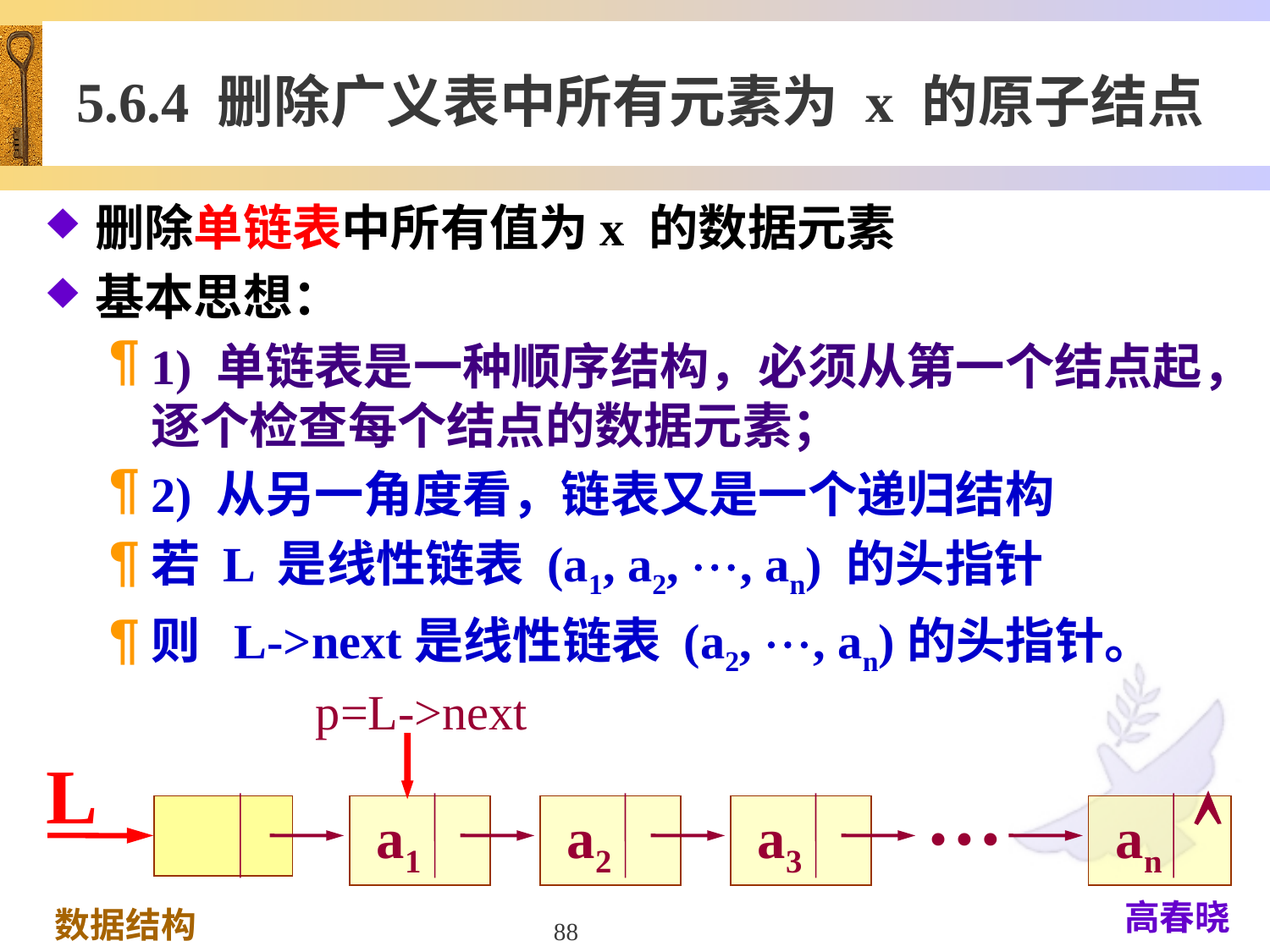

# 5.6.4 删除广义表中所有元素为 x 的原子结点
删除单链表中所有值为x 的数据元素
基本思想：
1) 单链表是一种顺序结构，必须从第一个结点起，逐个检查每个结点的数据元素；
2) 从另一角度看，链表又是一个递归结构
若 L 是线性链表 (a1, a2, …, an) 的头指针
则  L->next是线性链表 (a2, …, an)的头指针。
p=L->next

L
…
∧

 a1
 a2
 a3
 an

88